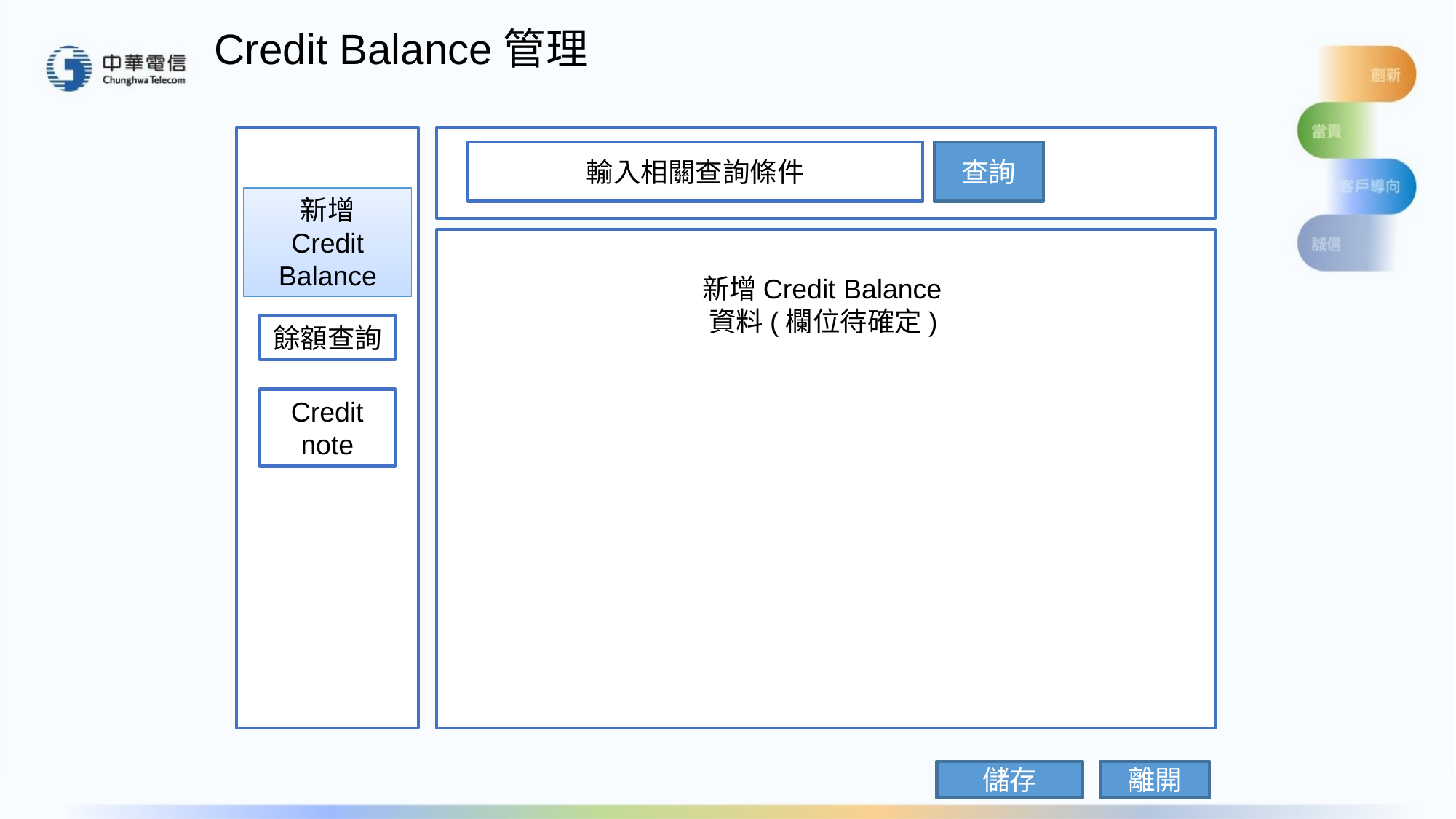

# Credit Balance管理

輸入相關查詢條件
查詢
新增
Credit Balance

新增Credit Balance資料(欄位待確定)
餘額查詢
Credit note
儲存
離開